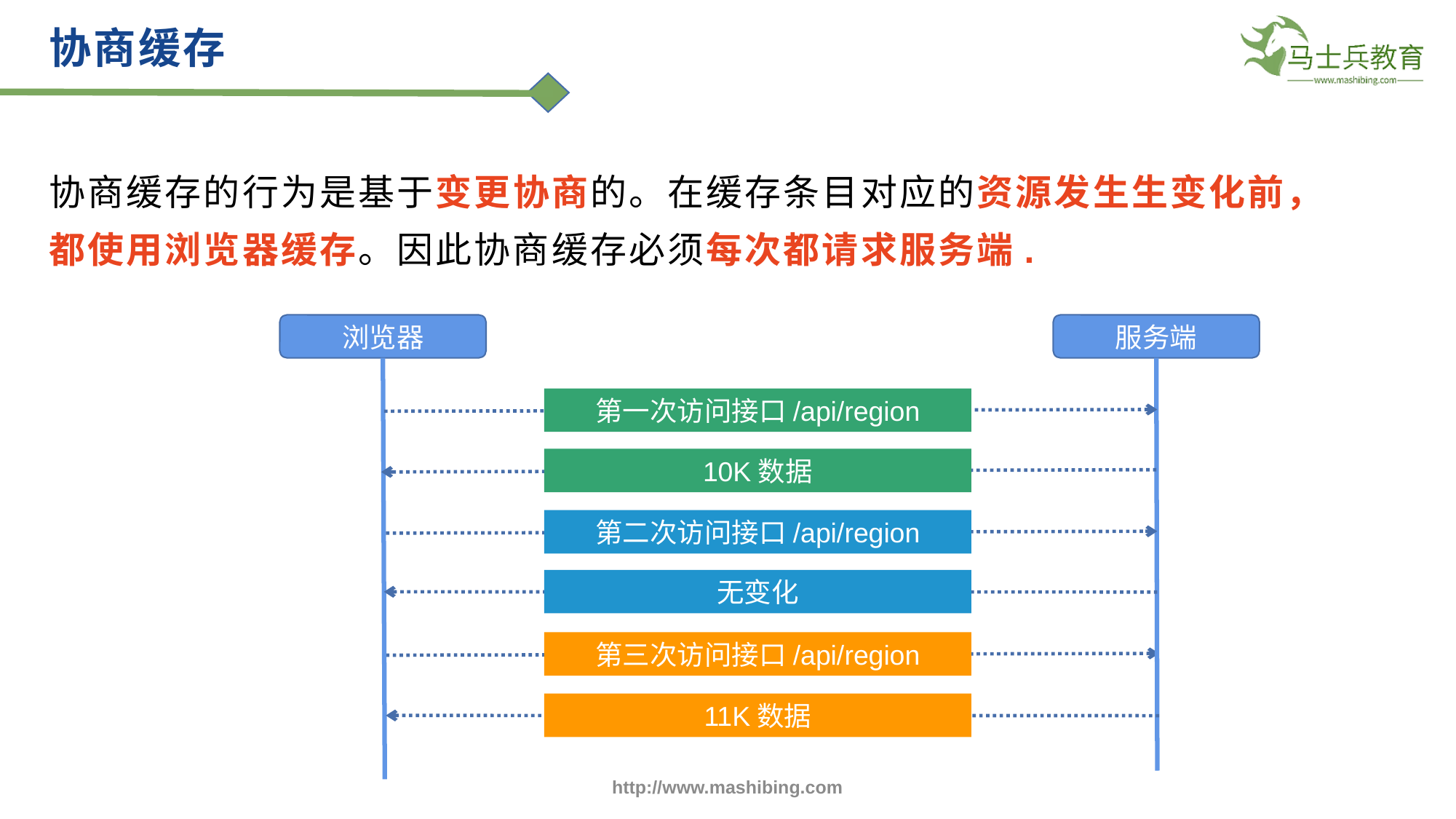

协商缓存

协商缓存的行为是基于变更协商的。在缓存条目对应的资源发生生变化前，都使用浏览器缓存。因此协商缓存必须每次都请求服务端.
浏览器
服务端
第一次访问接口/api/region
10K数据
第二次访问接口/api/region
无变化
第三次访问接口/api/region
11K数据